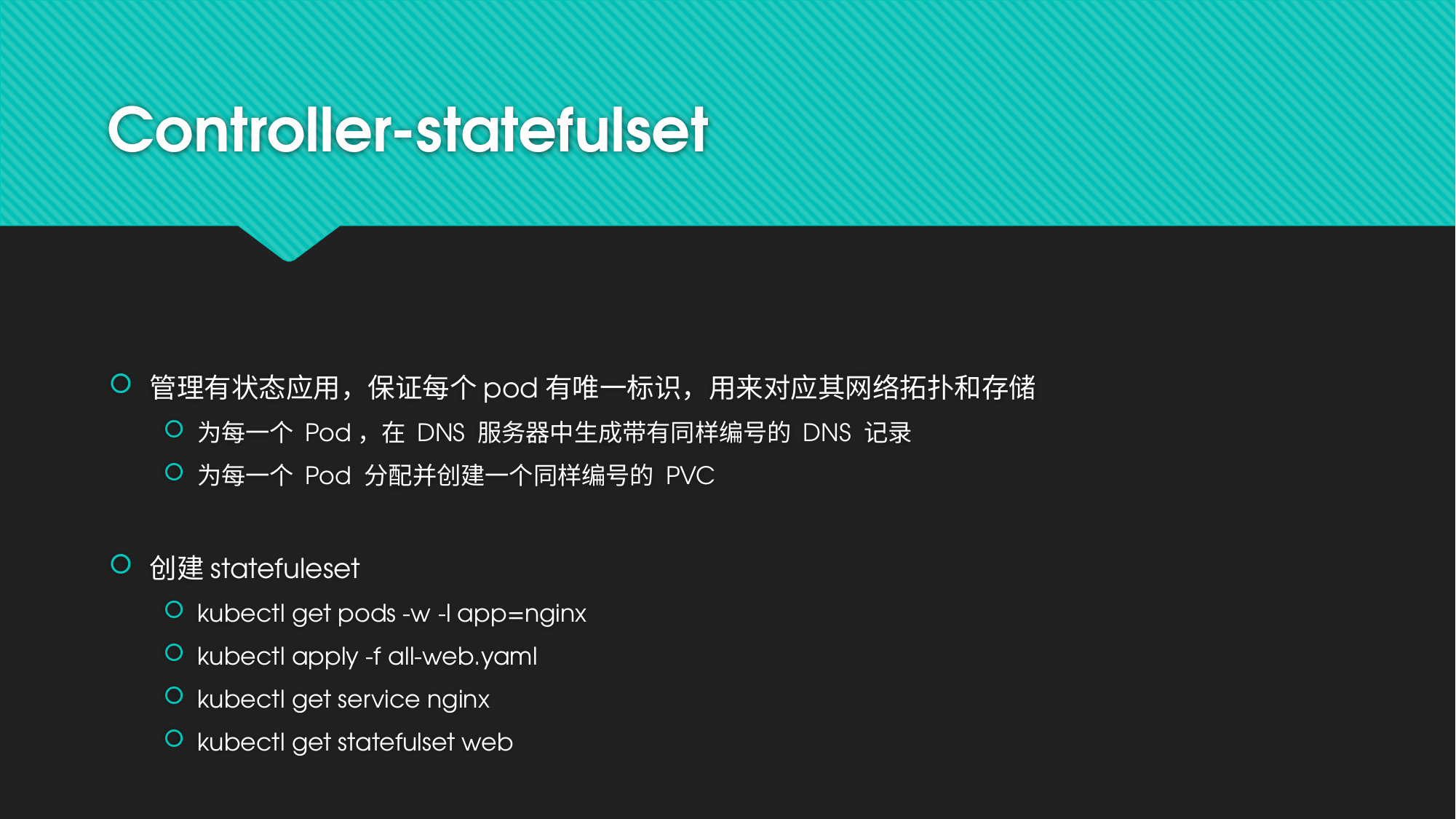

# Controller-statefulset

管理有状态应用，保证每个pod有唯一标识，用来对应其网络拓扑和存储
为每一个 Pod，在 DNS 服务器中生成带有同样编号的 DNS 记录
为每一个 Pod 分配并创建一个同样编号的 PVC

创建statefuleset
kubectl get pods -w -l app=nginx
kubectl apply -f all-web.yaml
kubectl get service nginx
kubectl get statefulset web